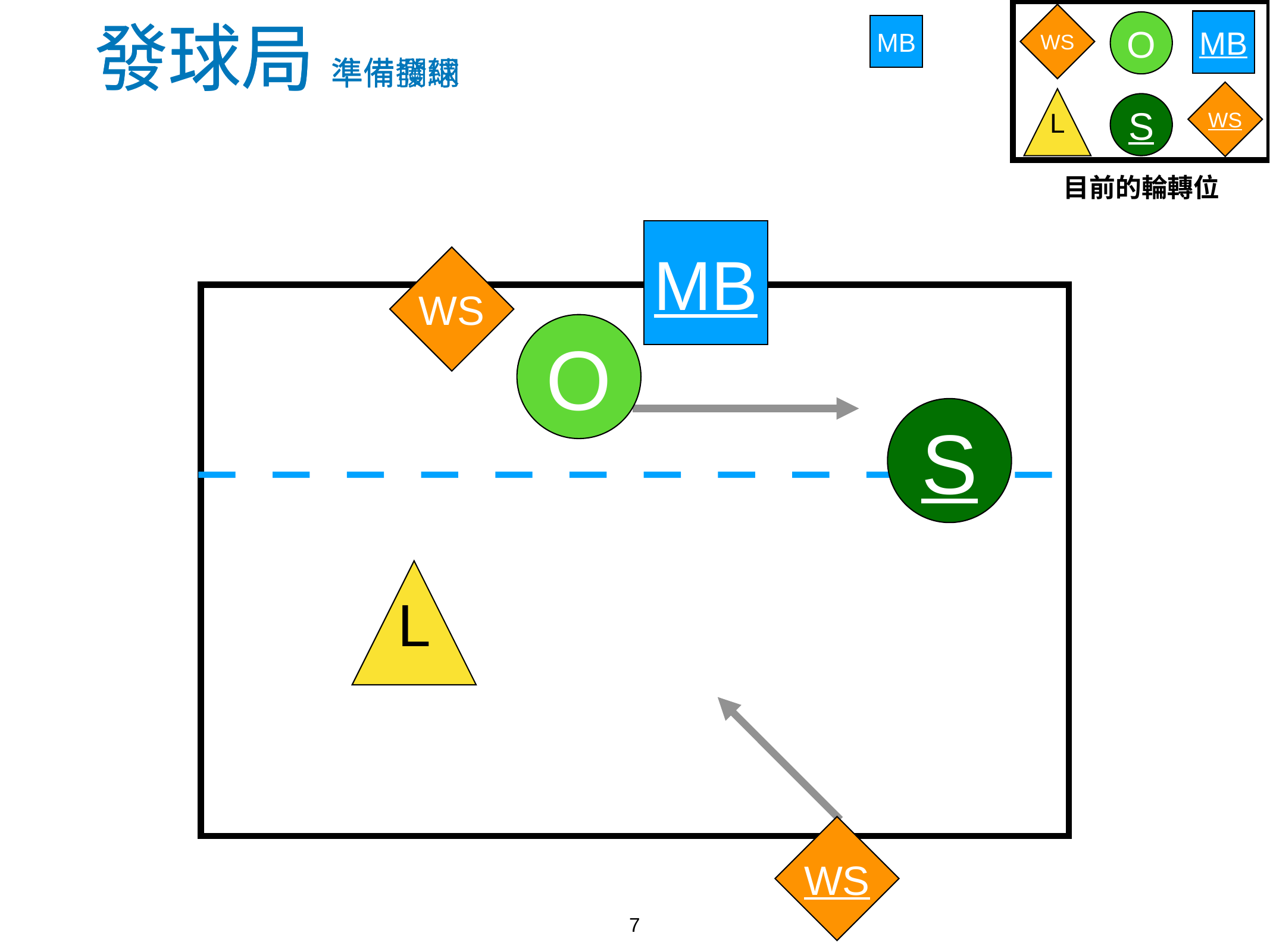

# 發球局 準備發球
發球局 準備攔網

WS
MB
O
MB
WS
L
S
目前的輪轉位
MB
WS

O
S

L

WS
7